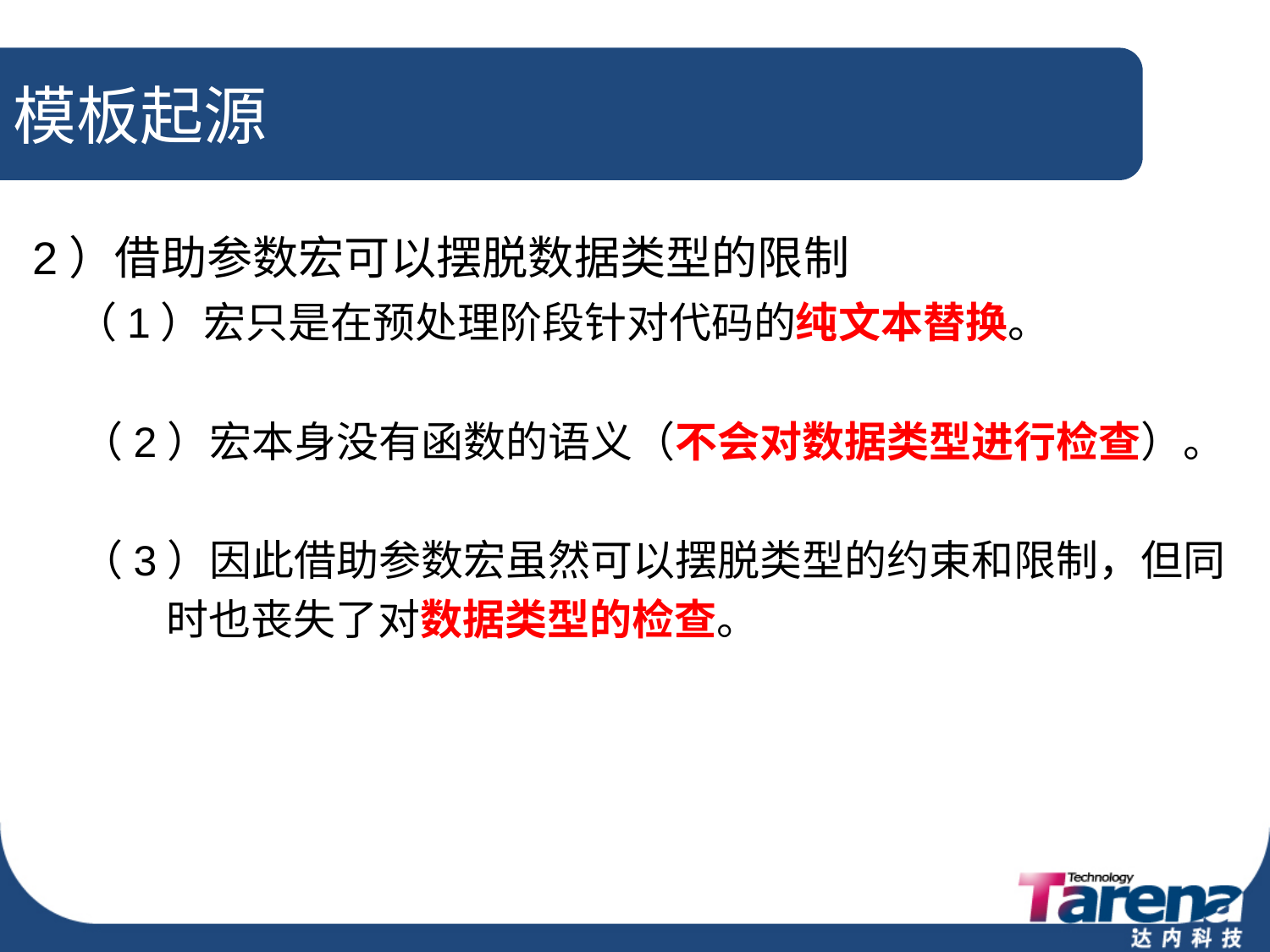

# 模板起源
2）借助参数宏可以摆脱数据类型的限制
   （1）宏只是在预处理阶段针对代码的纯文本替换。

    （2）宏本身没有函数的语义（不会对数据类型进行检查）。

    （3）因此借助参数宏虽然可以摆脱类型的约束和限制，但同
             时也丧失了对数据类型的检查。